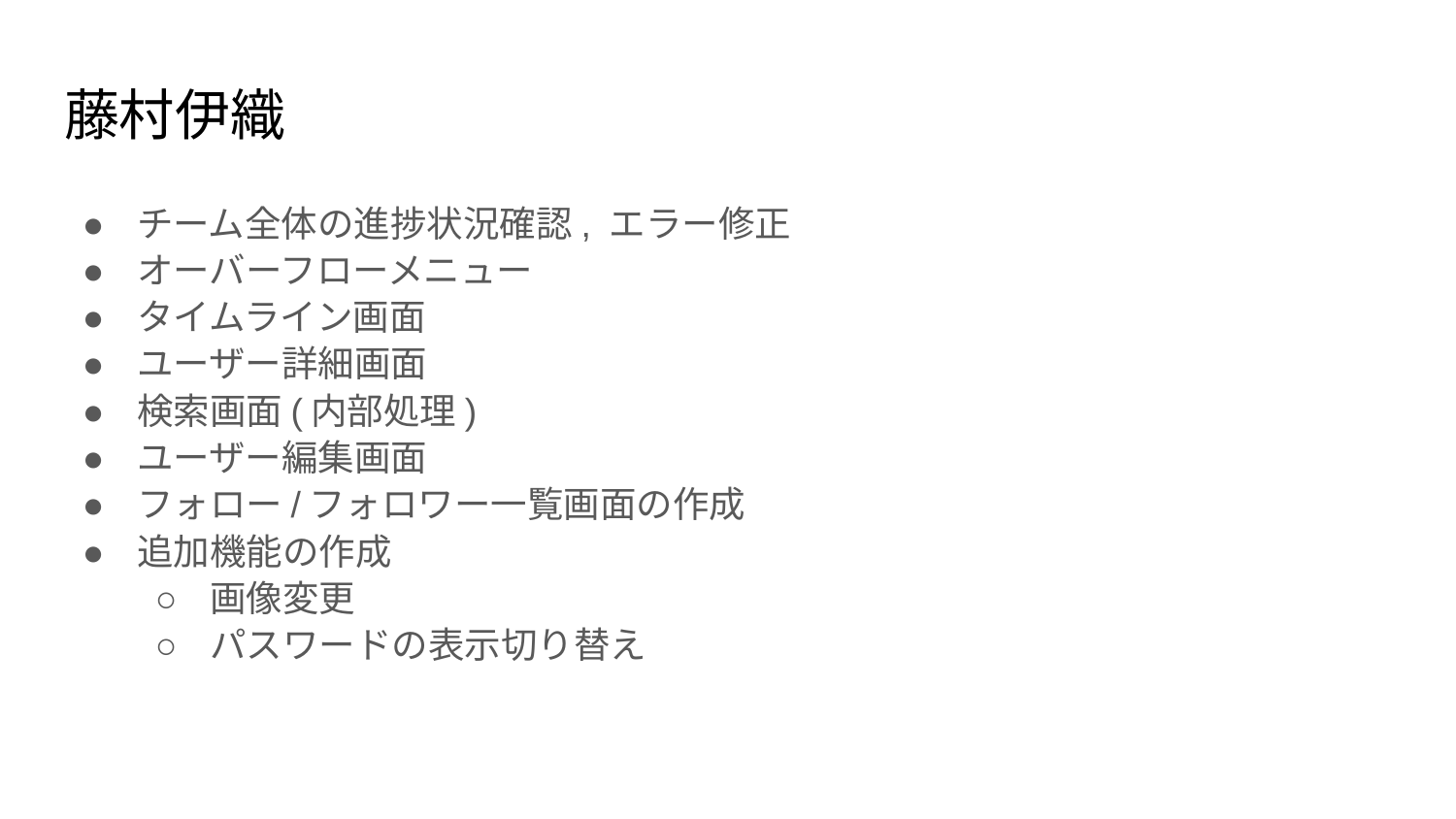

# 藤村伊織

チーム全体の進捗状況確認, エラー修正
オーバーフローメニュー
タイムライン画面
ユーザー詳細画面
検索画面(内部処理)
ユーザー編集画面
フォロー/フォロワー一覧画面の作成
追加機能の作成
画像変更
パスワードの表示切り替え